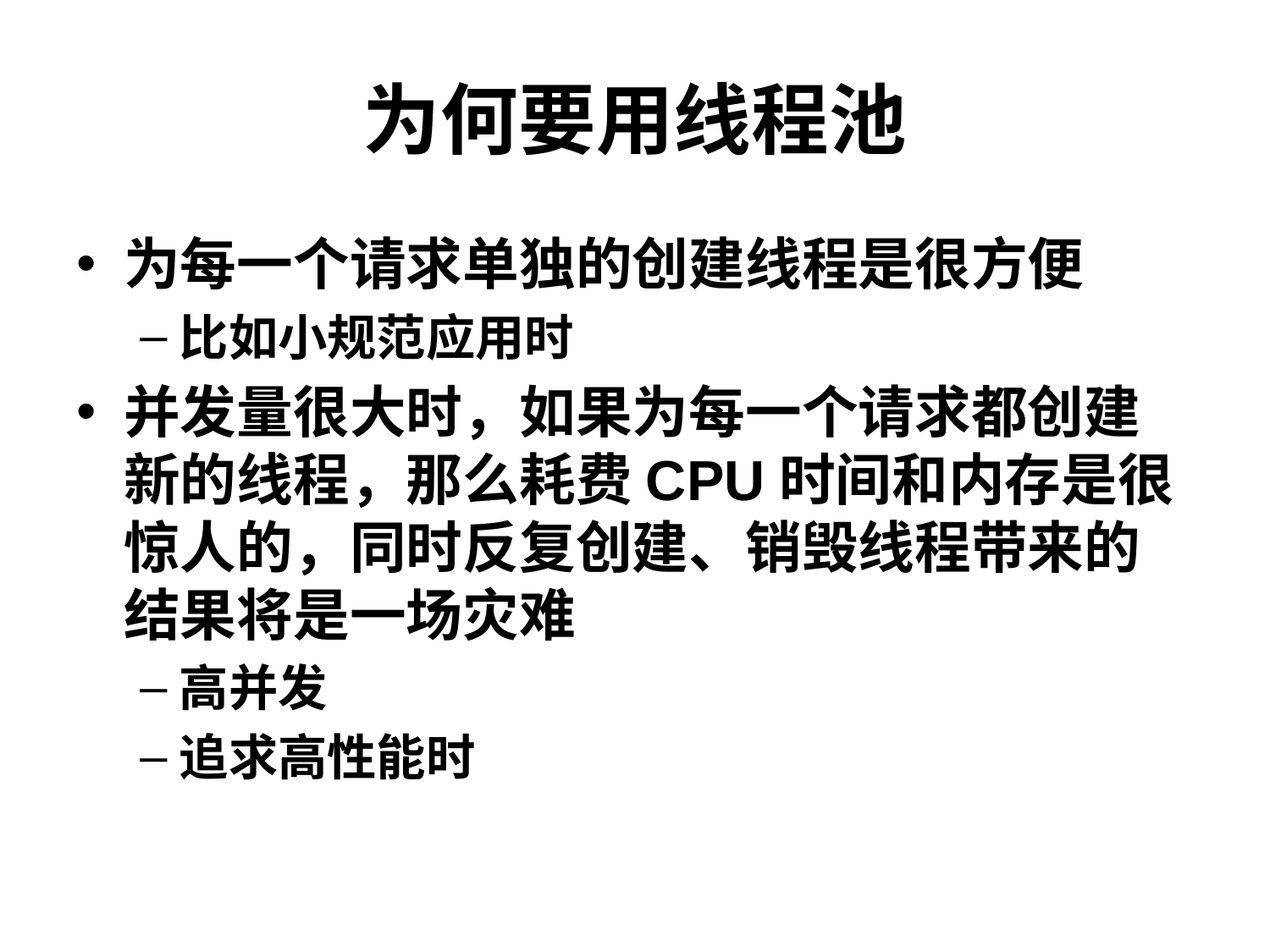

# 为何要用线程池
为每一个请求单独的创建线程是很方便
比如小规范应用时
并发量很大时，如果为每一个请求都创建新的线程，那么耗费CPU时间和内存是很惊人的，同时反复创建、销毁线程带来的结果将是一场灾难
高并发
追求高性能时